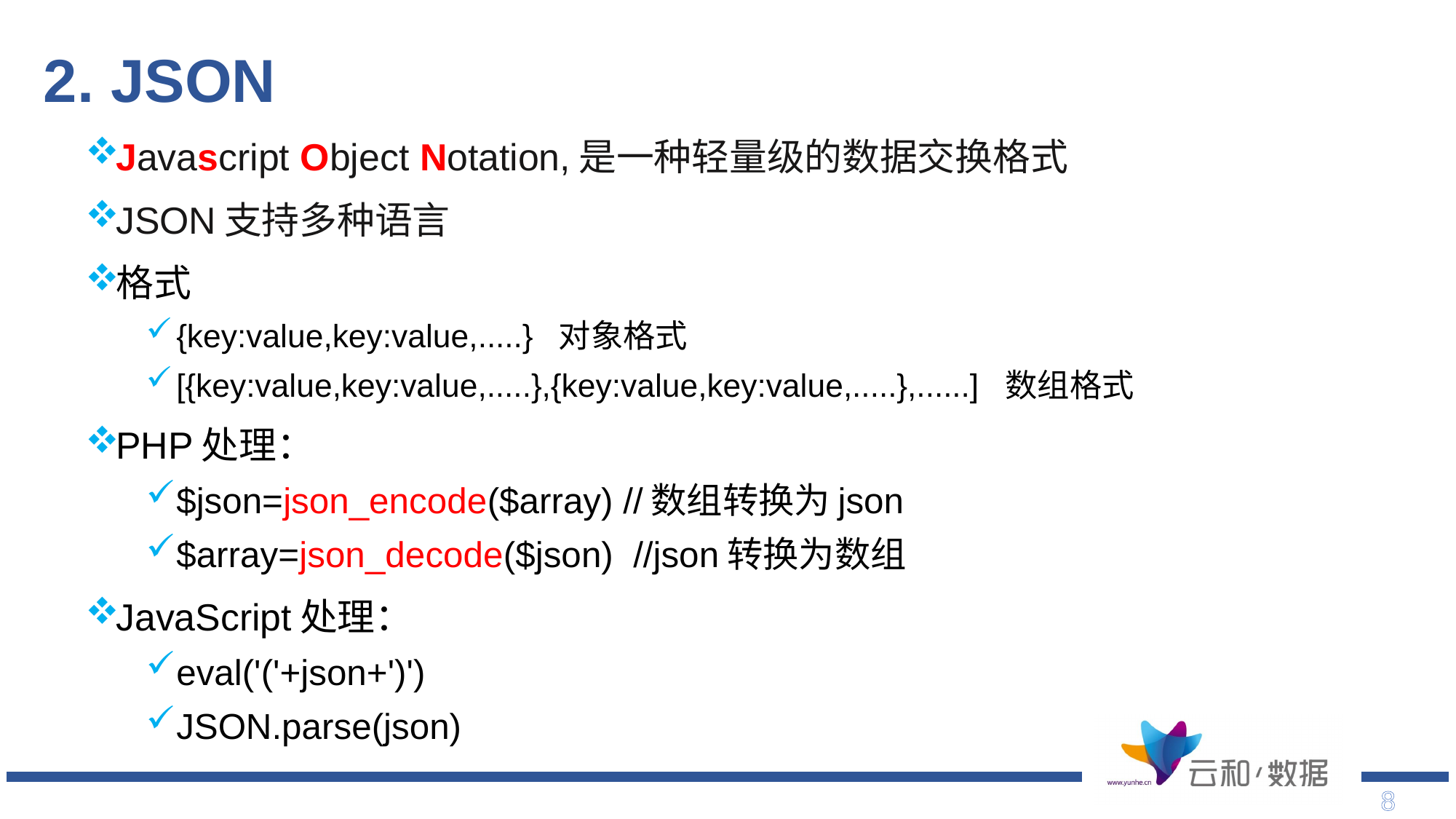

# 2. JSON
Javascript Object Notation,是一种轻量级的数据交换格式
JSON支持多种语言
格式
{key:value,key:value,.....}  对象格式
[{key:value,key:value,.....},{key:value,key:value,.....},......]  数组格式
PHP处理：
$json=json_encode($array) //数组转换为json
$array=json_decode($json)  //json转换为数组
JavaScript处理：
eval('('+json+')')
JSON.parse(json)